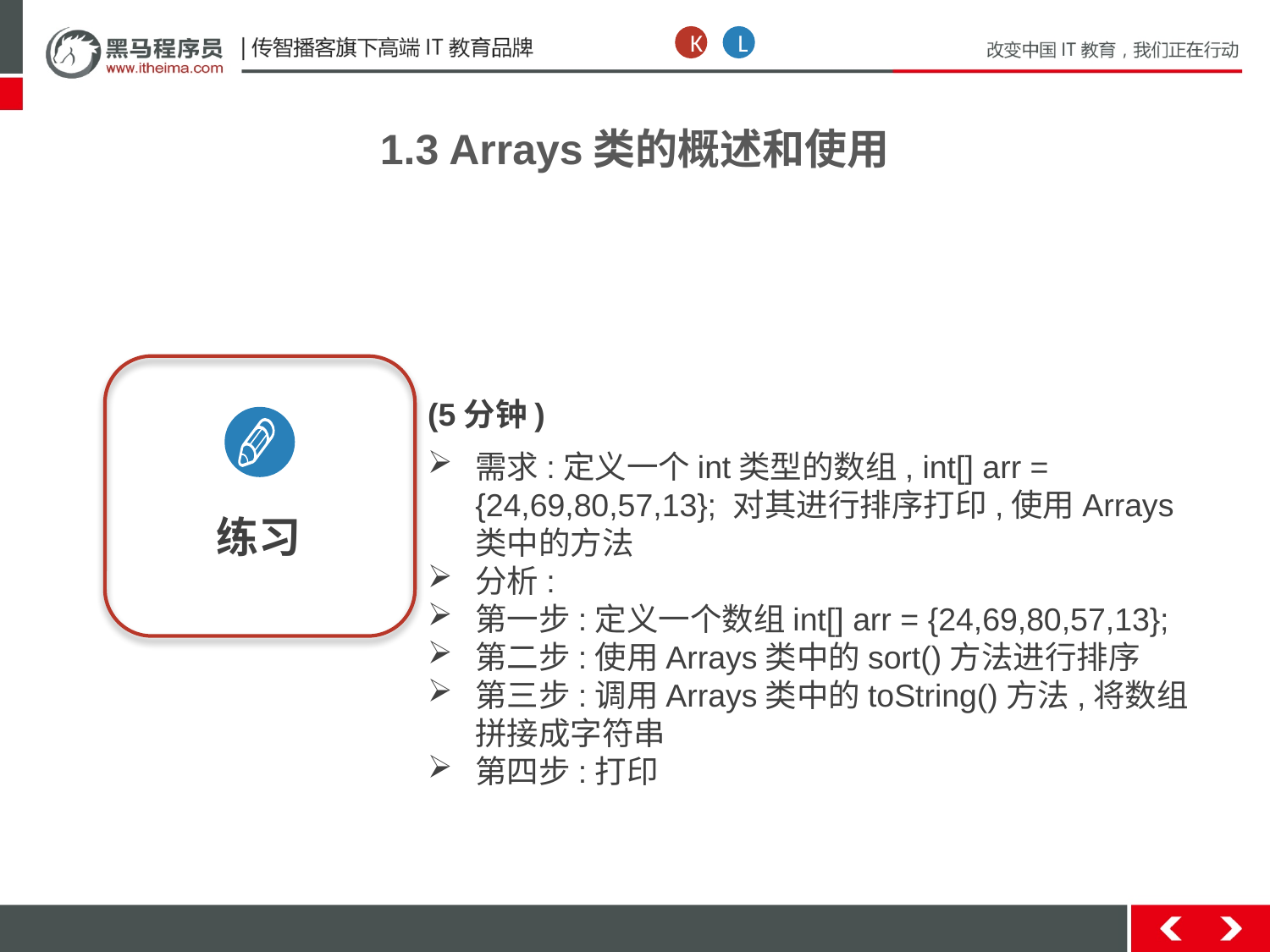

K
L
1.3 Arrays类的概述和使用

练习
(5分钟)
需求:定义一个int类型的数组, int[] arr = {24,69,80,57,13}; 对其进行排序打印,使用Arrays类中的方法
分析:
第一步:定义一个数组int[] arr = {24,69,80,57,13};
第二步:使用Arrays类中的sort()方法进行排序
第三步:调用Arrays类中的toString()方法,将数组拼接成字符串
第四步:打印